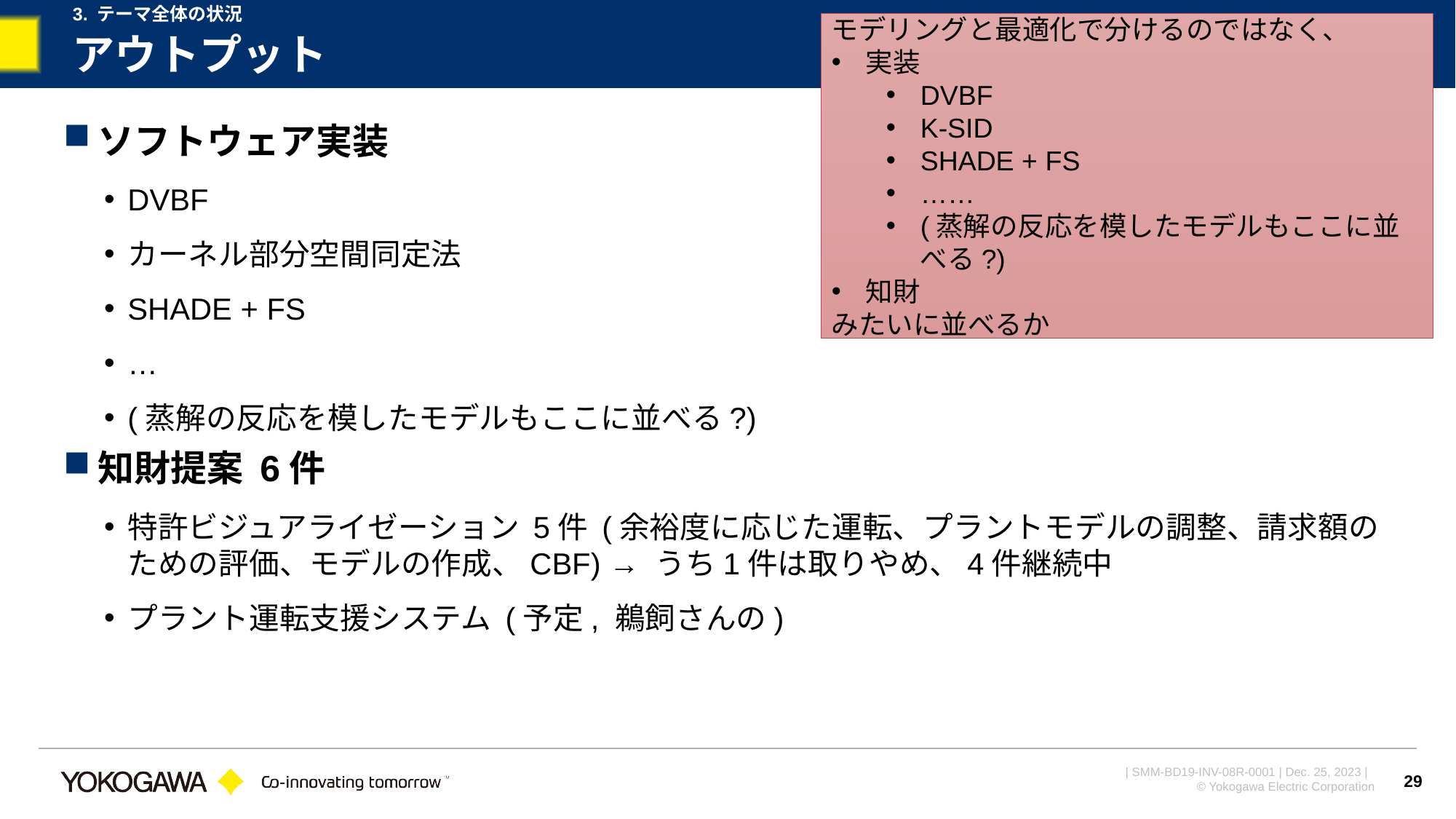

3. テーマ全体の状況
モデリングと最適化で分けるのではなく、
実装
DVBF
K-SID
SHADE + FS
……
(蒸解の反応を模したモデルもここに並べる?)
知財
みたいに並べるか
# アウトプット
ソフトウェア実装
DVBF
カーネル部分空間同定法
SHADE + FS
…
(蒸解の反応を模したモデルもここに並べる?)
知財提案 6件
特許ビジュアライゼーション 5件 (余裕度に応じた運転、プラントモデルの調整、請求額のための評価、モデルの作成、CBF) → うち1件は取りやめ、4件継続中
プラント運転支援システム (予定, 鵜飼さんの)
29